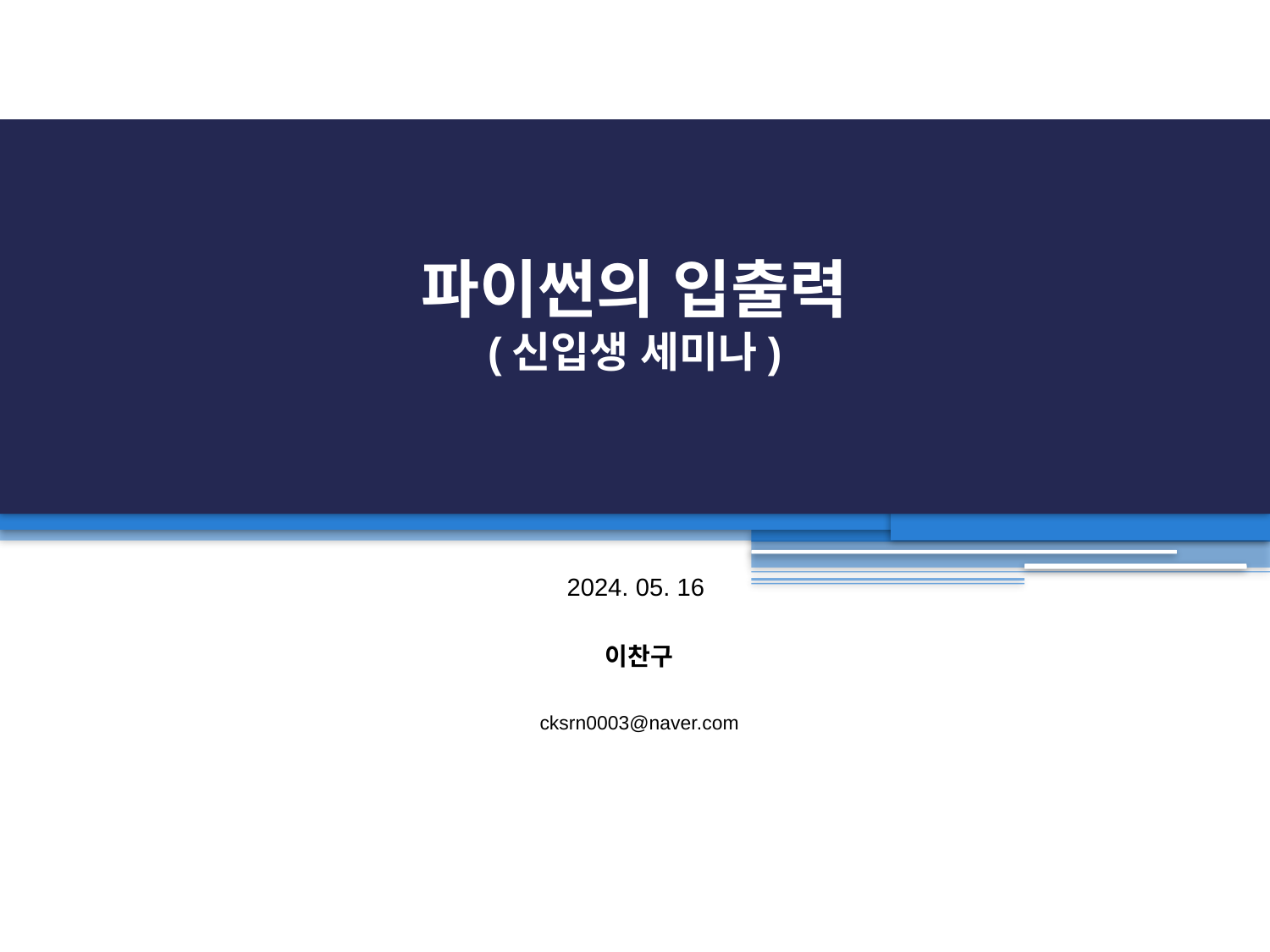

# 파이썬의 입출력 (신입생 세미나)
2024. 05. 16

이찬구

cksrn0003@naver.com